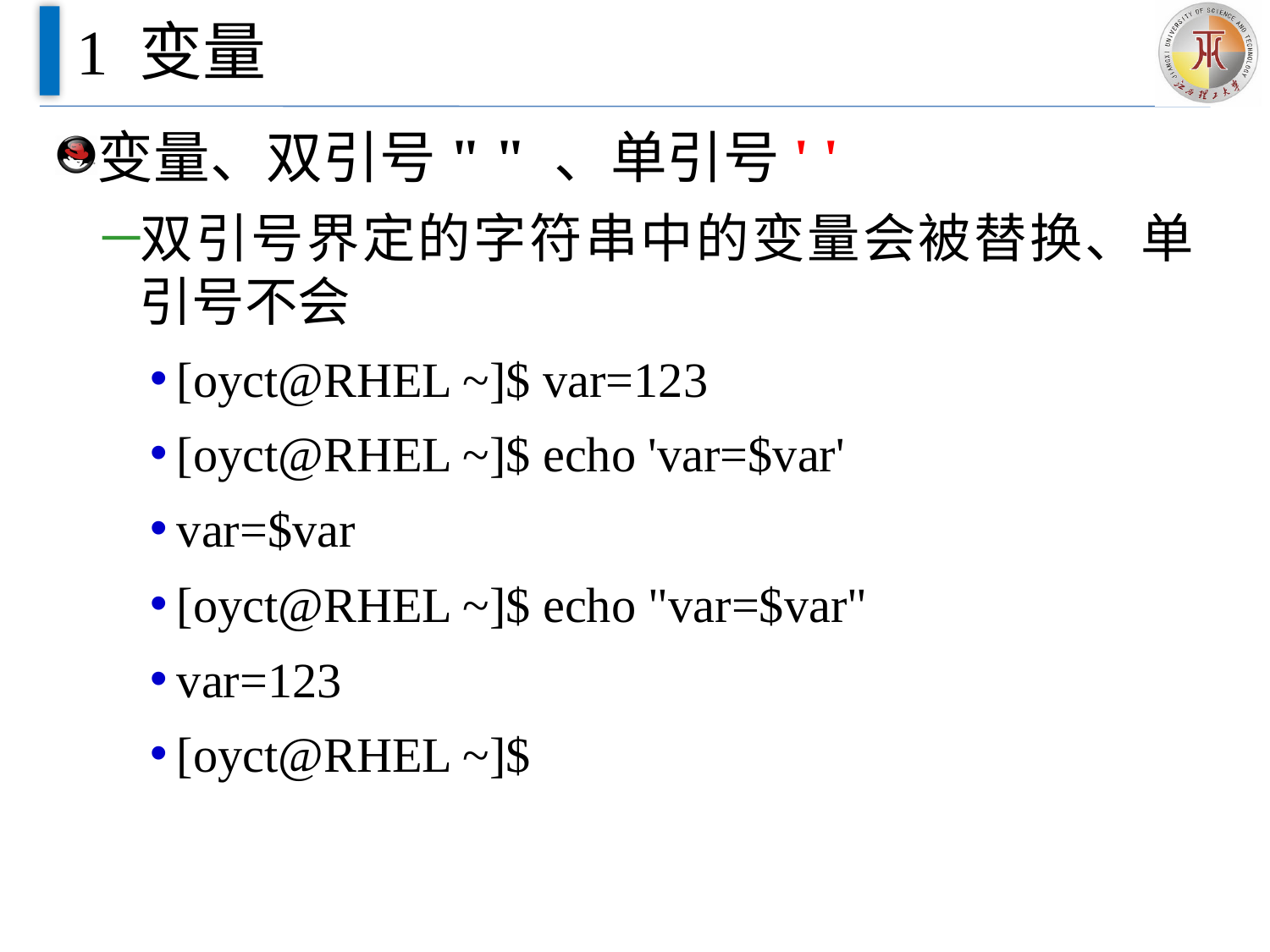

# 1 变量
变量、双引号" " 、单引号' '
双引号界定的字符串中的变量会被替换、单引号不会
[oyct@RHEL ~]$ var=123
[oyct@RHEL ~]$ echo 'var=$var'
var=$var
[oyct@RHEL ~]$ echo "var=$var"
var=123
[oyct@RHEL ~]$